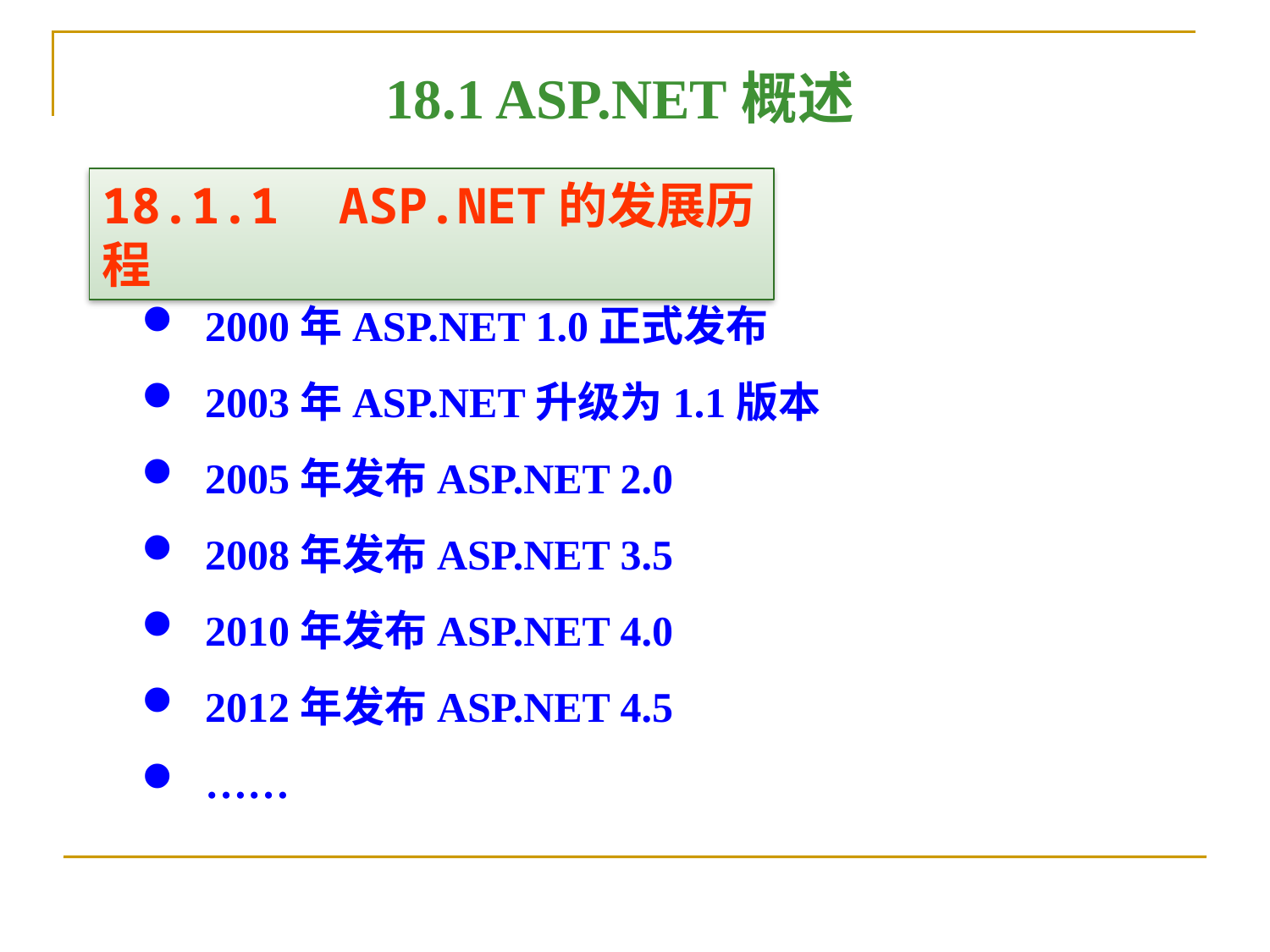

18.1 ASP.NET概述
18.1.1  ASP.NET的发展历程
2000年ASP.NET 1.0正式发布
2003年ASP.NET升级为1.1版本
2005年发布ASP.NET 2.0
2008年发布ASP.NET 3.5
2010年发布ASP.NET 4.0
2012年发布ASP.NET 4.5
……